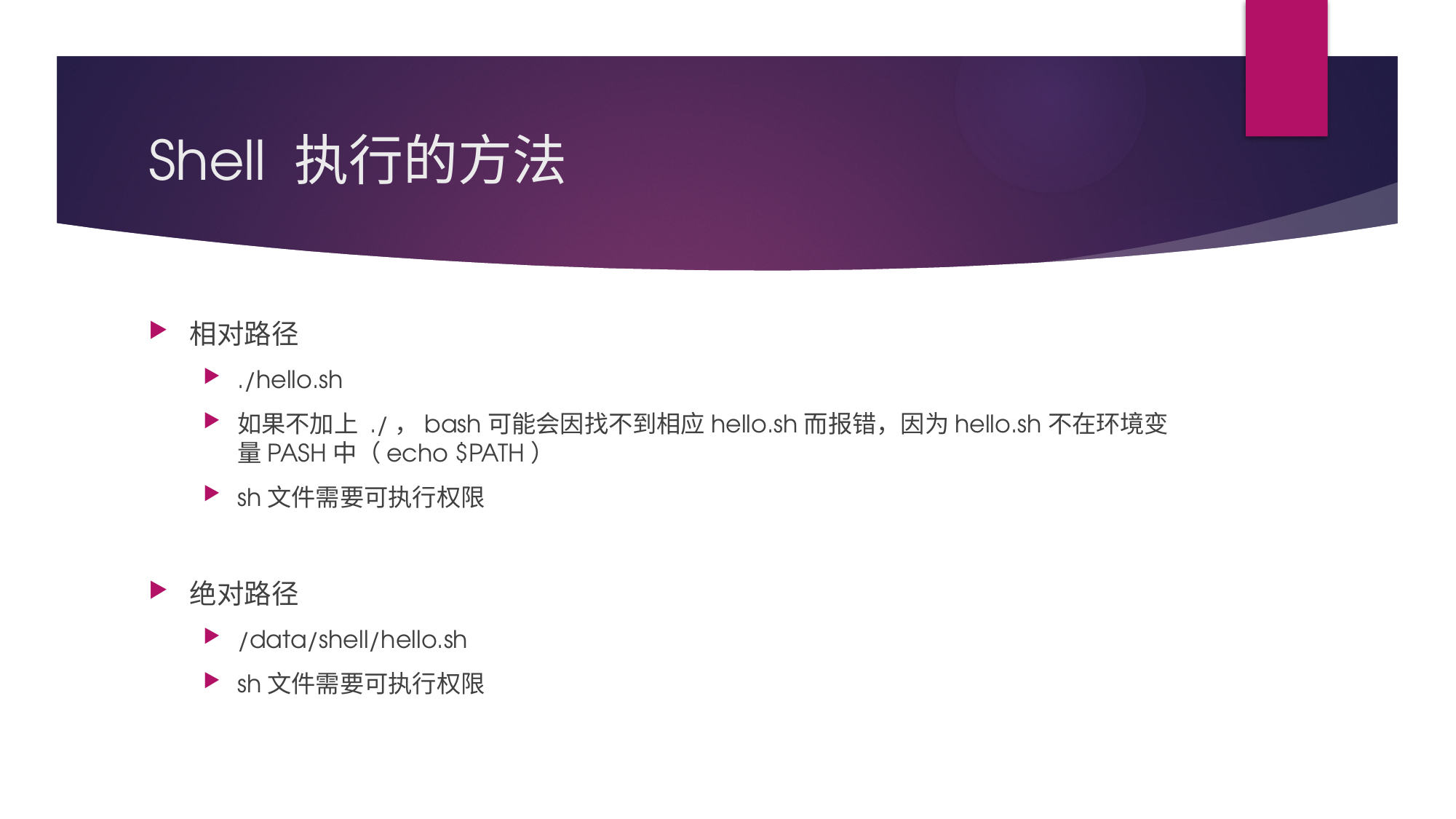

# Shell 执行的方法
相对路径
./hello.sh
如果不加上 ./，bash可能会因找不到相应hello.sh而报错，因为hello.sh不在环境变量PASH中（echo $PATH）
sh文件需要可执行权限

绝对路径
/data/shell/hello.sh
sh文件需要可执行权限